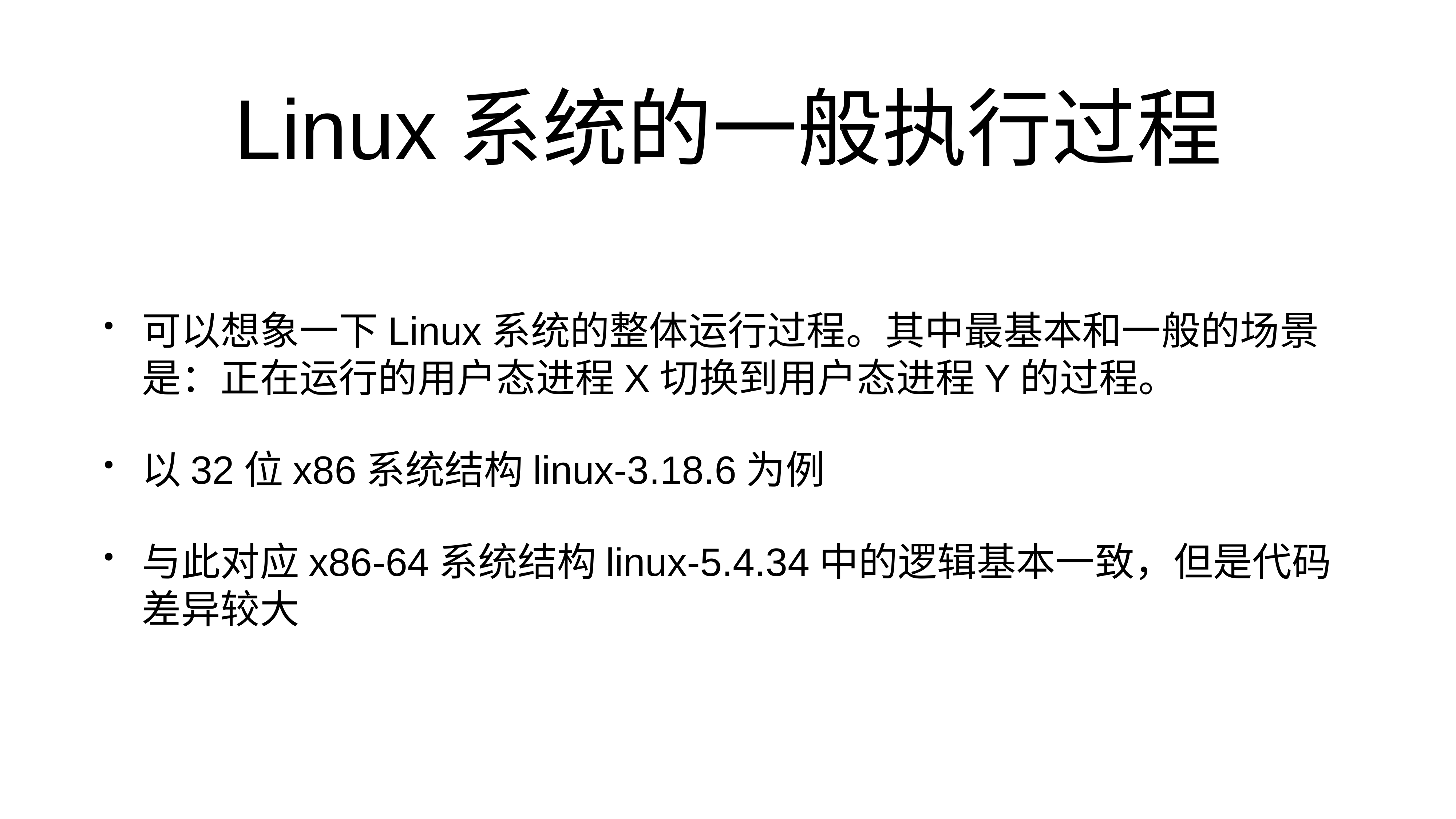

# Linux系统的一般执行过程
可以想象一下Linux系统的整体运行过程。其中最基本和一般的场景是：正在运行的用户态进程X切换到用户态进程Y的过程。
以32位x86系统结构linux-3.18.6为例
与此对应x86-64系统结构linux-5.4.34中的逻辑基本一致，但是代码差异较大